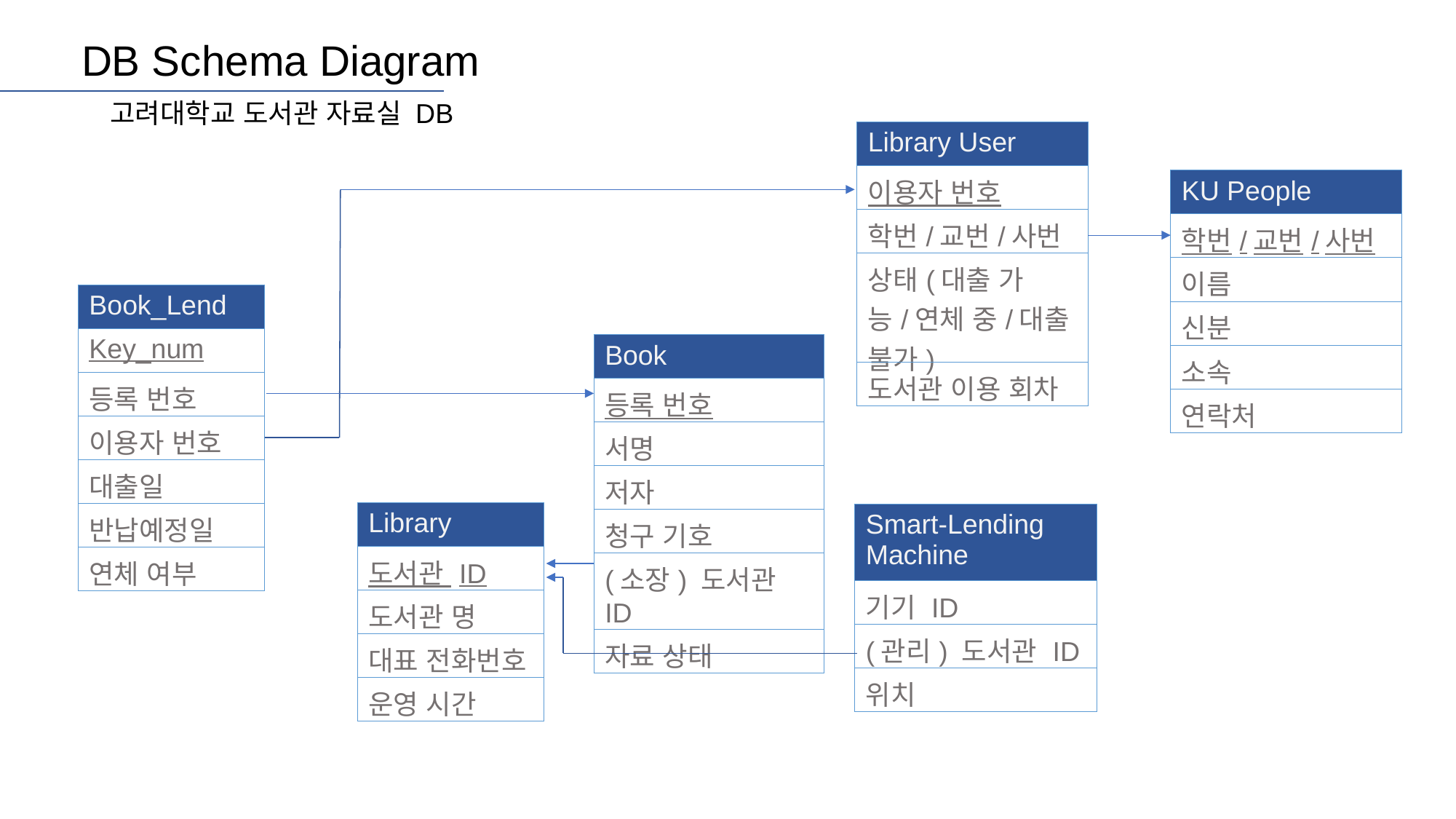

DB Schema Diagram
고려대학교 도서관 자료실 DB
| Library User |
| --- |
| 이용자 번호 |
| 학번/교번/사번 |
| 상태(대출 가능/연체 중/대출 불가) |
| 도서관 이용 회차 |
| KU People |
| --- |
| 학번/교번/사번 |
| 이름 |
| 신분 |
| 소속 |
| 연락처 |
| Book\_Lend |
| --- |
| Key\_num |
| 등록 번호 |
| 이용자 번호 |
| 대출일 |
| 반납예정일 |
| 연체 여부 |
| Book |
| --- |
| 등록 번호 |
| 서명 |
| 저자 |
| 청구 기호 |
| (소장) 도서관 ID |
| 자료 상태 |
| Library |
| --- |
| 도서관 ID |
| 도서관 명 |
| 대표 전화번호 |
| 운영 시간 |
| Smart-Lending Machine |
| --- |
| 기기 ID |
| (관리) 도서관 ID |
| 위치 |